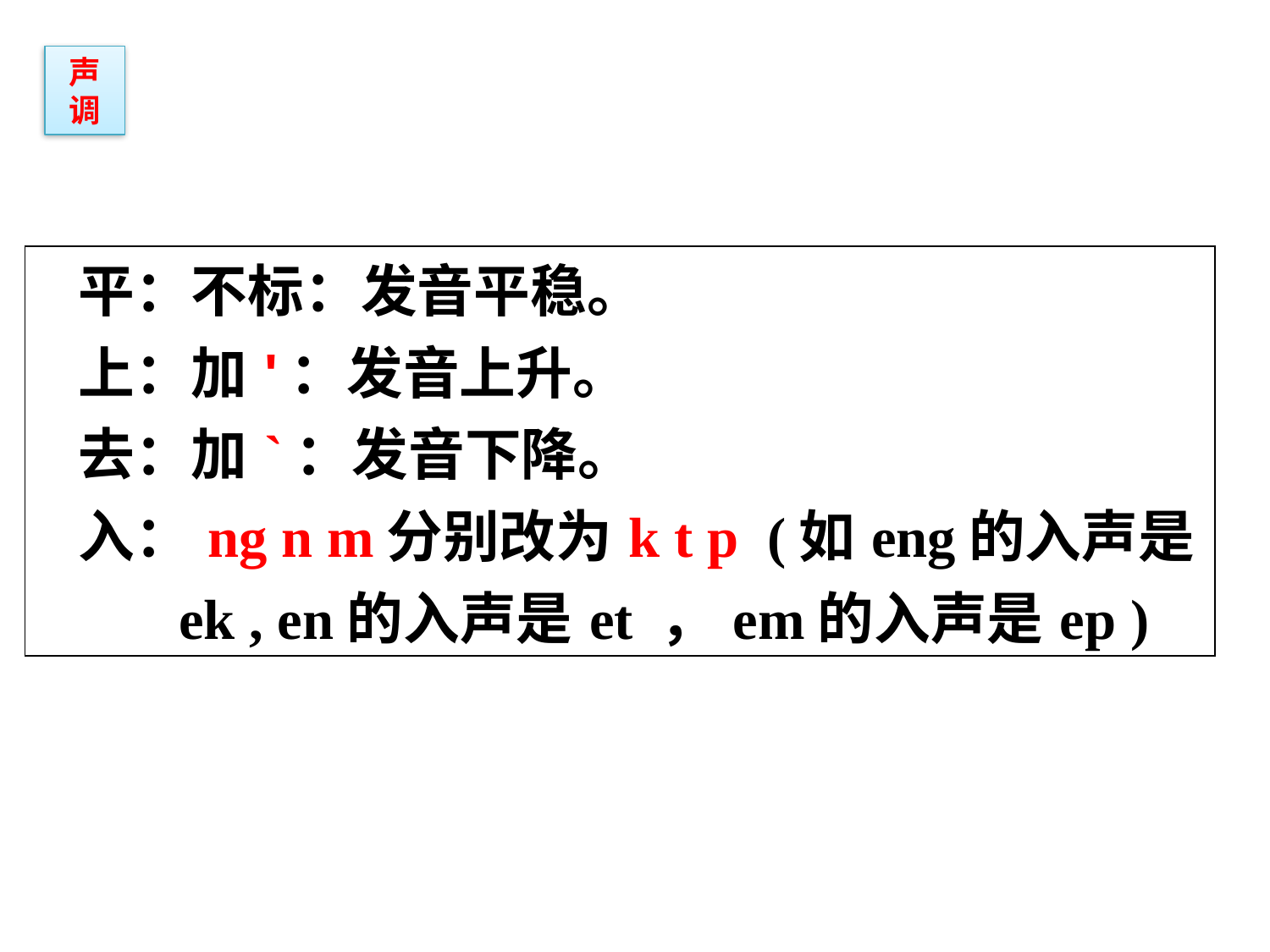

声调
|  | 平：不标：发音平稳。 |
| --- | --- |
|  | 上：加'：发音上升。 |
|  | 去：加`：发音下降。 |
|  | 入：ng n m分别改为k t p (如eng的入声是ek , en的入声是et ，em的入声是ep ) |